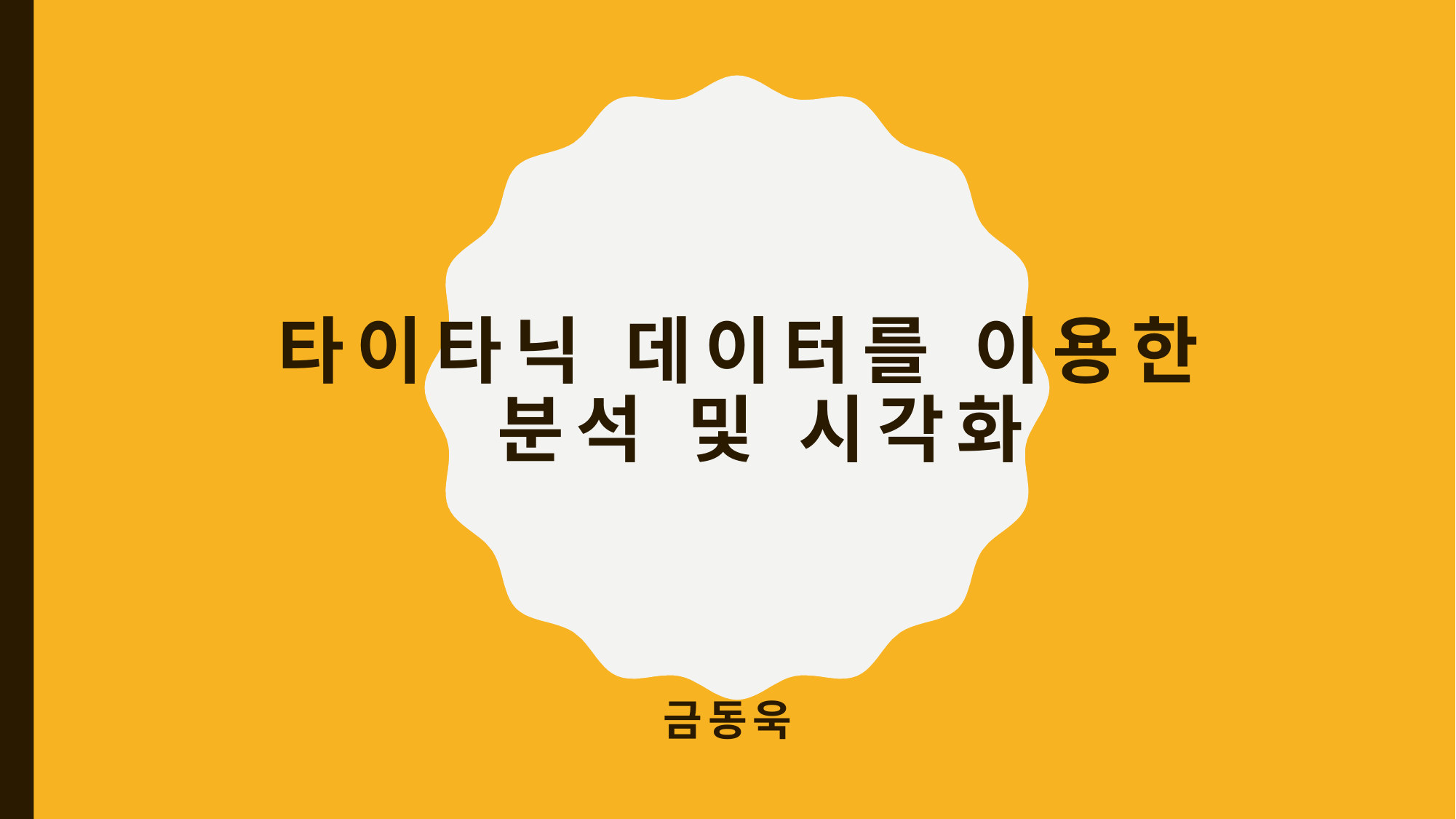

# 타이타닉 데이터를 이용한 분석 및 시각화
 금동욱